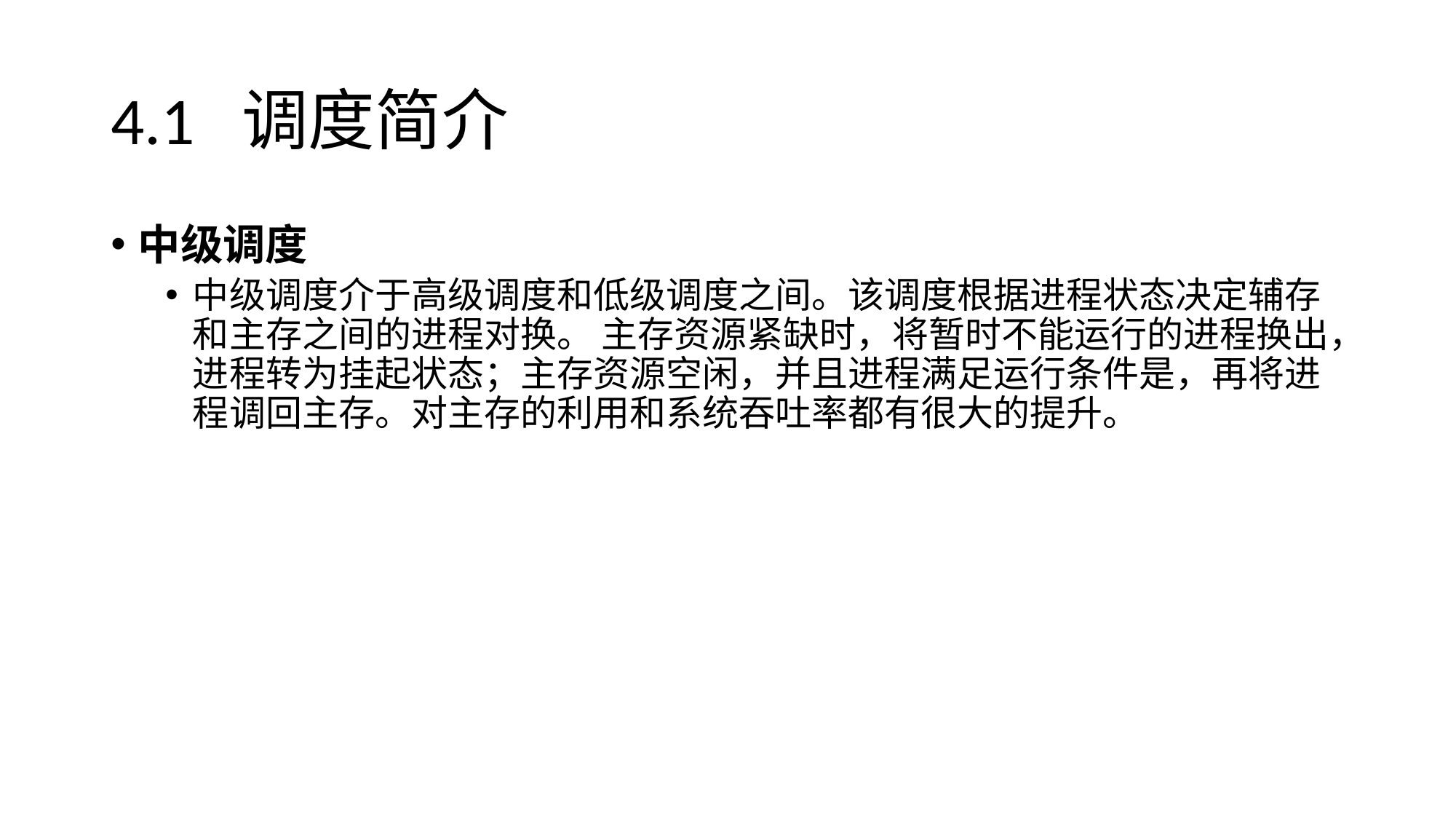

4.1  调度简介
中级调度
中级调度介于高级调度和低级调度之间。该调度根据进程状态决定辅存和主存之间的进程对换。 主存资源紧缺时，将暂时不能运行的进程换出，进程转为挂起状态；主存资源空闲，并且进程满足运行条件是，再将进程调回主存。对主存的利用和系统吞吐率都有很大的提升。
5